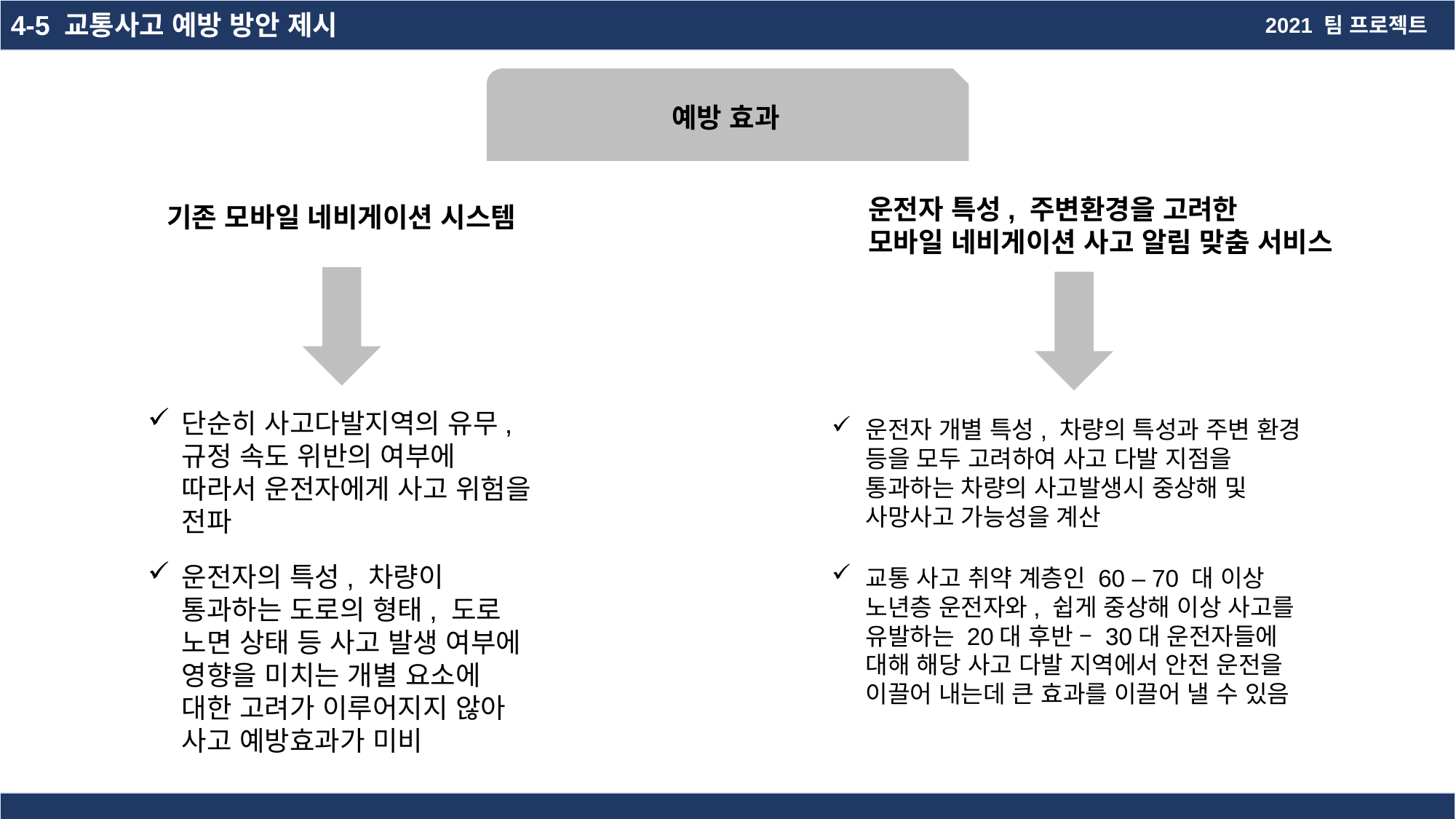

4-5 교통사고 예방 방안 제시
2021 팀 프로젝트
예방 효과
운전자 특성, 주변환경을 고려한
모바일 네비게이션 사고 알림 맞춤 서비스
기존 모바일 네비게이션 시스템

단순히 사고다발지역의 유무, 규정 속도 위반의 여부에 따라서 운전자에게 사고 위험을 전파
운전자 개별 특성, 차량의 특성과 주변 환경 등을 모두 고려하여 사고 다발 지점을 통과하는 차량의 사고발생시 중상해 및 사망사고 가능성을 계산
운전자의 특성, 차량이 통과하는 도로의 형태, 도로 노면 상태 등 사고 발생 여부에 영향을 미치는 개별 요소에 대한 고려가 이루어지지 않아 사고 예방효과가 미비
교통 사고 취약 계층인 60 – 70 대 이상 노년층 운전자와, 쉽게 중상해 이상 사고를 유발하는 20대 후반 – 30대 운전자들에 대해 해당 사고 다발 지역에서 안전 운전을 이끌어 내는데 큰 효과를 이끌어 낼 수 있음